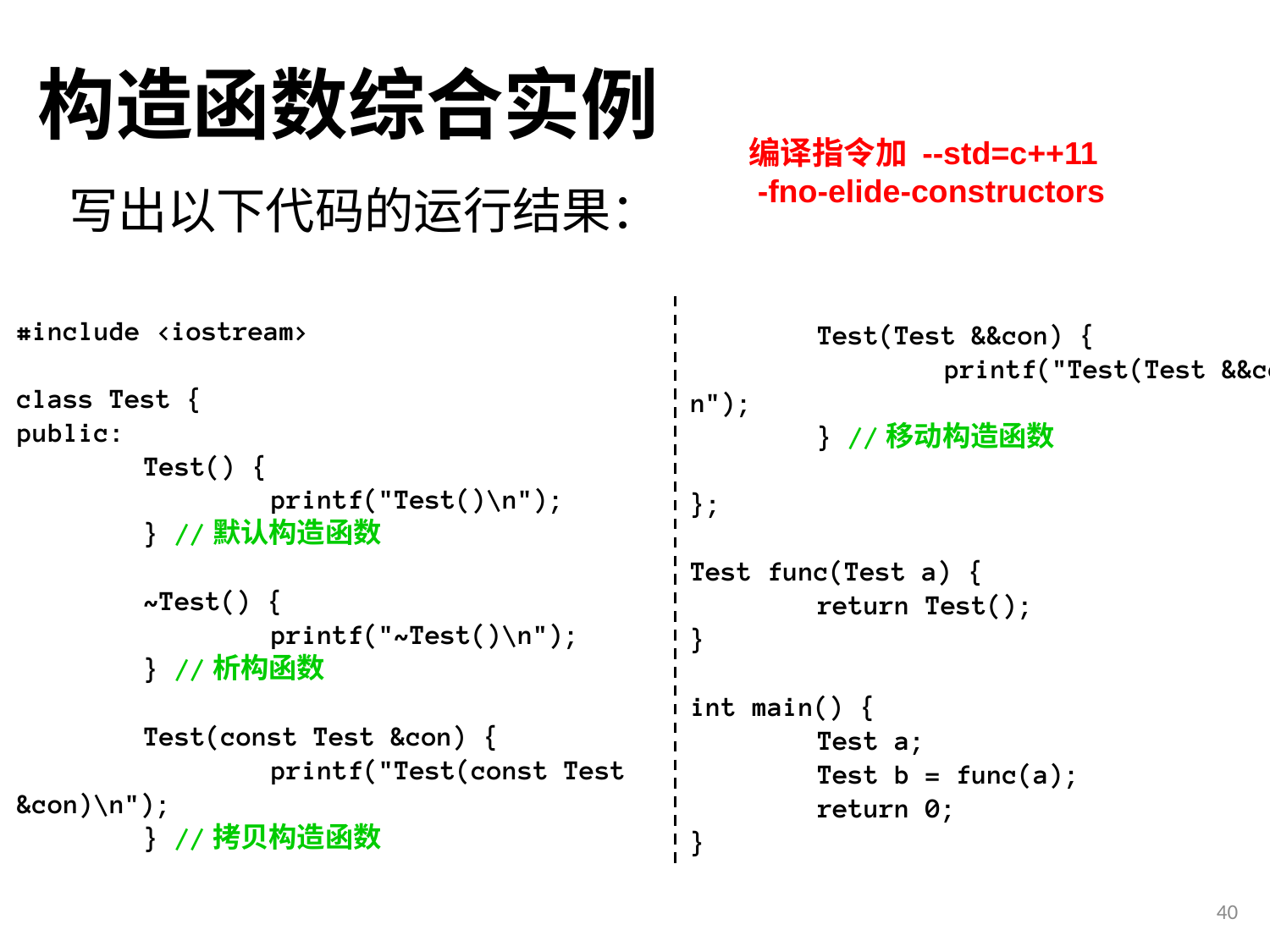

# 构造函数综合实例
编译指令加 --std=c++11
 -fno-elide-constructors

写出以下代码的运行结果：

	Test(Test &&con) {
		printf("Test(Test &&con)\n");
	} //移动构造函数

};

Test func(Test a) {
	return Test();
}

int main() {
	Test a;
	Test b = func(a);
	return 0;
}
#include <iostream>

class Test {
public:
	Test() {
		printf("Test()\n");
	} //默认构造函数

	~Test() {
		printf("~Test()\n");
	} //析构函数

	Test(const Test &con) {
		printf("Test(const Test &con)\n");
	} //拷贝构造函数
40